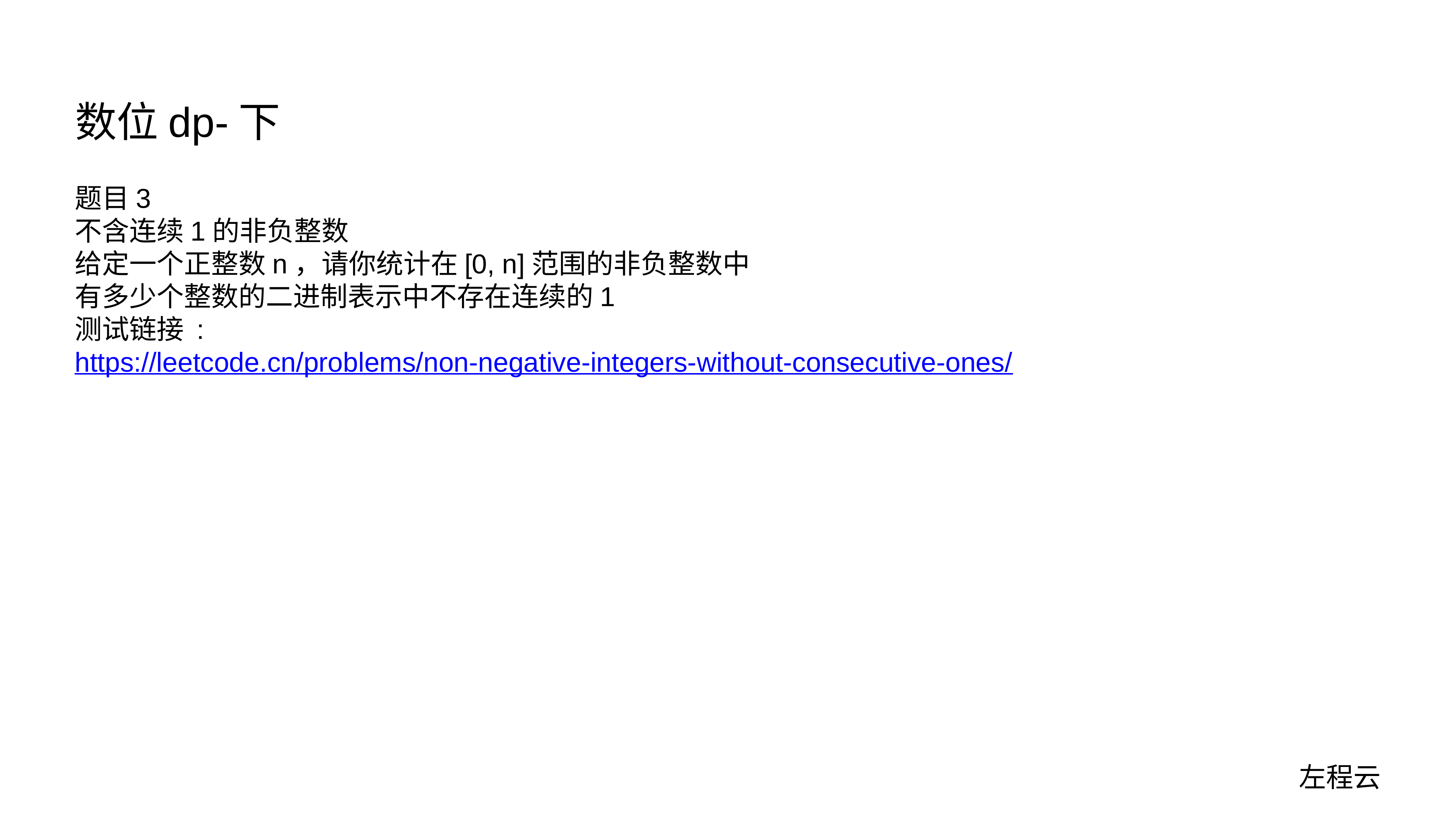

# 数位dp-下
题目3
不含连续1的非负整数
给定一个正整数n，请你统计在[0, n]范围的非负整数中
有多少个整数的二进制表示中不存在连续的1
测试链接 :
https://leetcode.cn/problems/non-negative-integers-without-consecutive-ones/
左程云